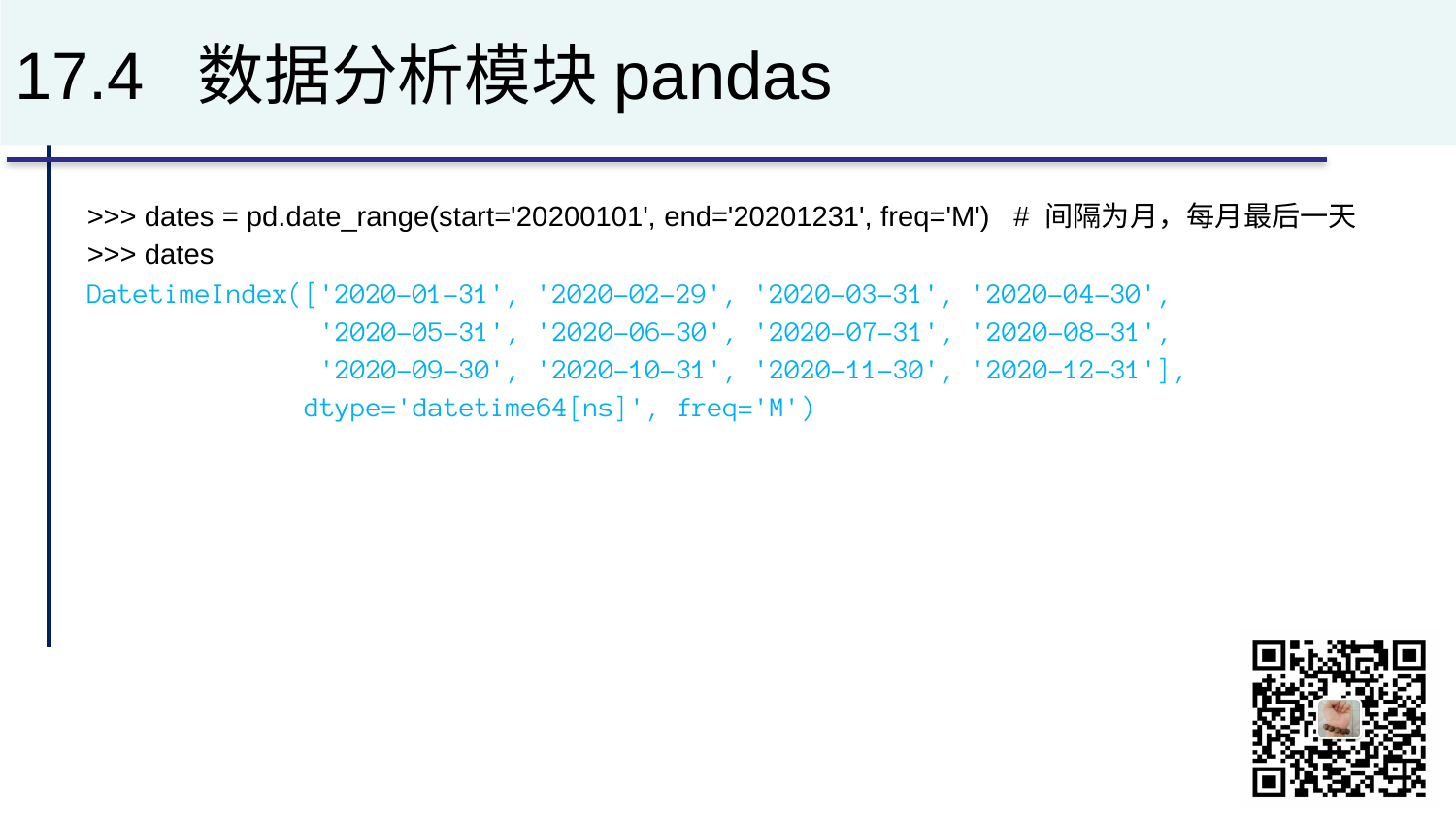

# 17.4  数据分析模块pandas
>>> dates = pd.date_range(start='20200101', end='20201231', freq='M')   # 间隔为月，每月最后一天
>>> dates
DatetimeIndex(['2020-01-31', '2020-02-29', '2020-03-31', '2020-04-30',
               '2020-05-31', '2020-06-30', '2020-07-31', '2020-08-31',
               '2020-09-30', '2020-10-31', '2020-11-30', '2020-12-31'],
              dtype='datetime64[ns]', freq='M')